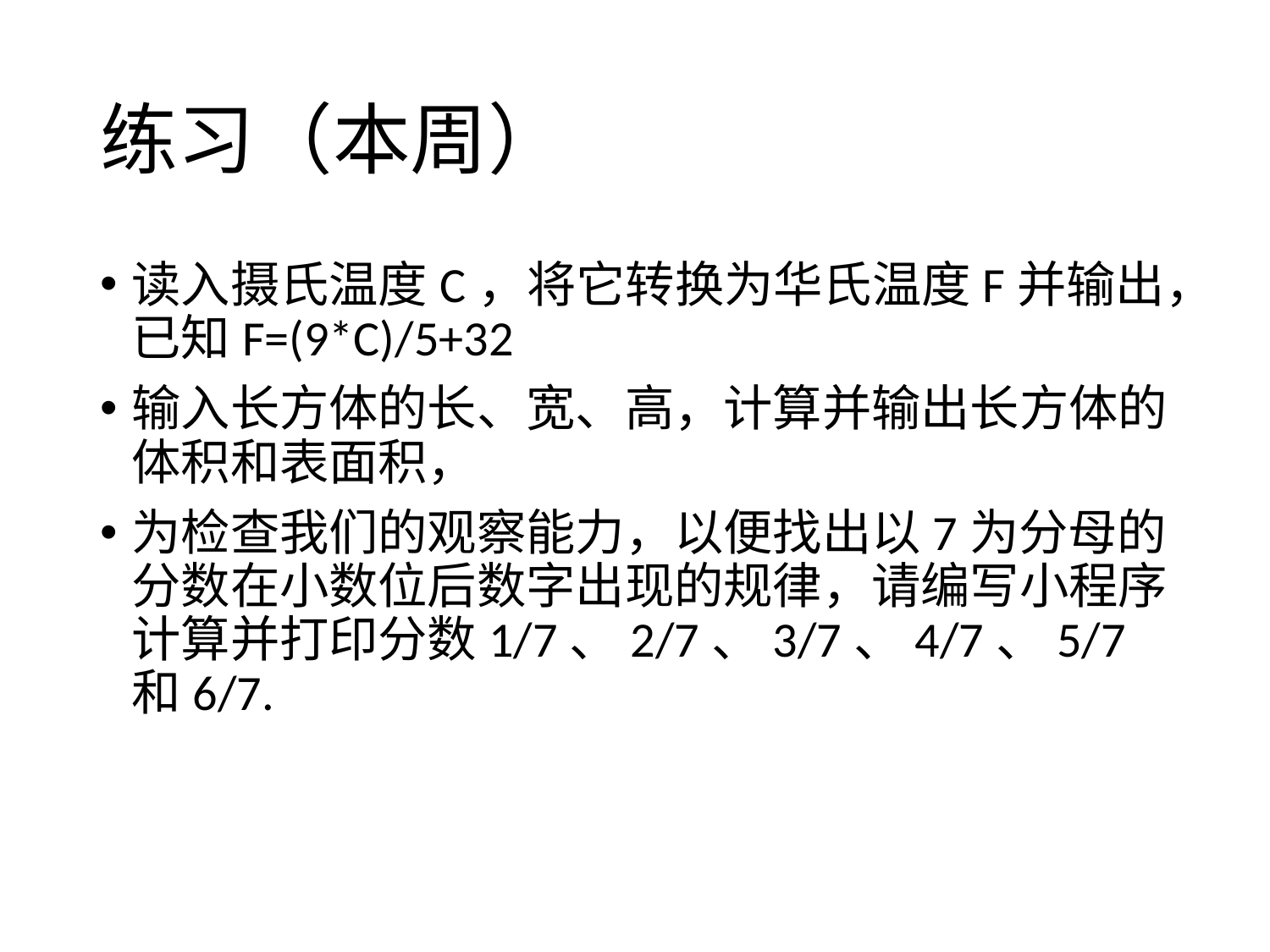

# 练习（本周）
读入摄氏温度C，将它转换为华氏温度F并输出，已知F=(9*C)/5+32
输入长方体的长、宽、高，计算并输出长方体的体积和表面积，
为检查我们的观察能力，以便找出以7为分母的分数在小数位后数字出现的规律，请编写小程序计算并打印分数1/7、2/7、3/7、4/7、5/7和6/7.